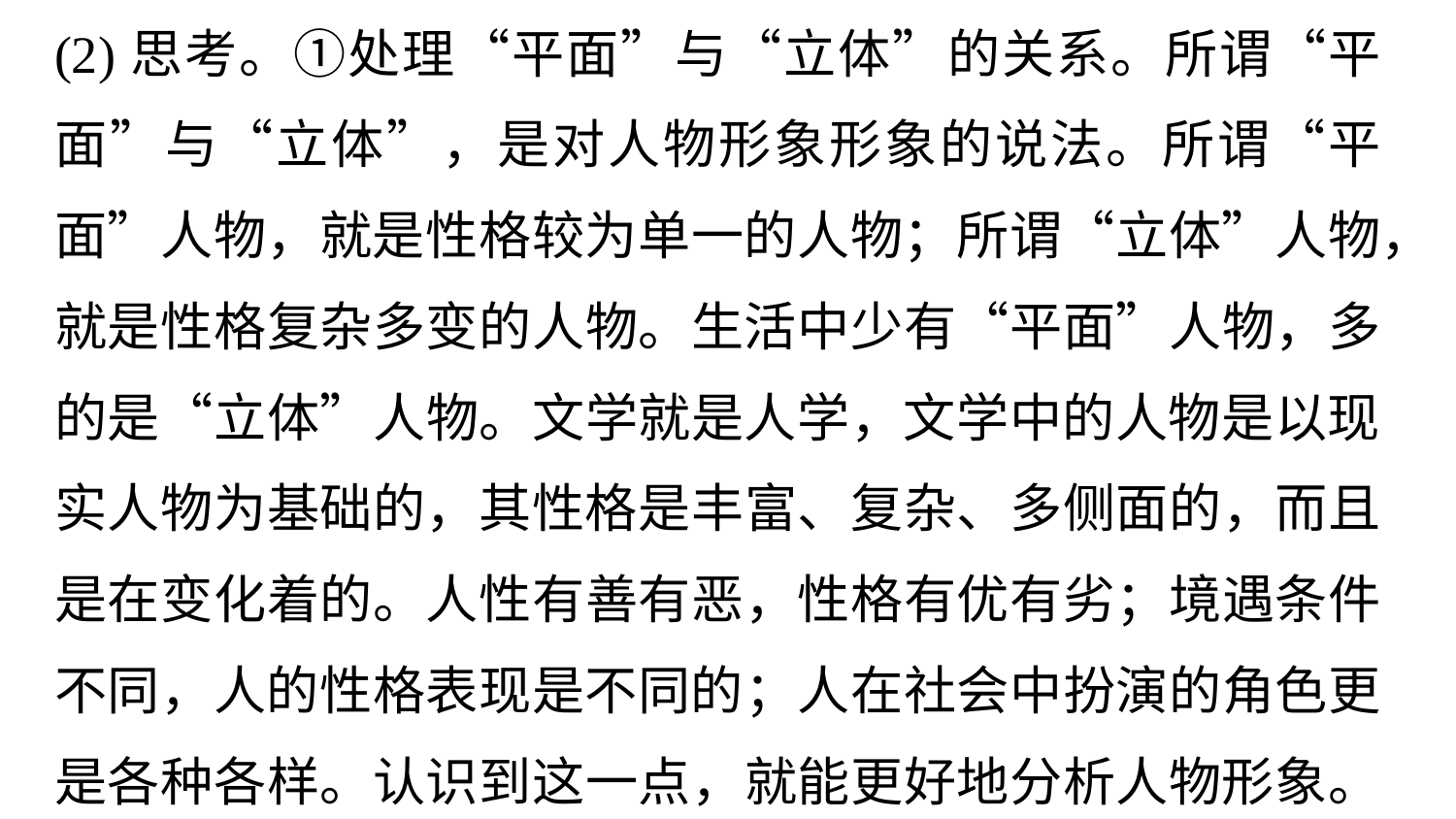

(2)思考。①处理“平面”与“立体”的关系。所谓“平面”与“立体”，是对人物形象形象的说法。所谓“平面”人物，就是性格较为单一的人物；所谓“立体”人物，就是性格复杂多变的人物。生活中少有“平面”人物，多的是“立体”人物。文学就是人学，文学中的人物是以现实人物为基础的，其性格是丰富、复杂、多侧面的，而且是在变化着的。人性有善有恶，性格有优有劣；境遇条件不同，人的性格表现是不同的；人在社会中扮演的角色更是各种各样。认识到这一点，就能更好地分析人物形象。分析时